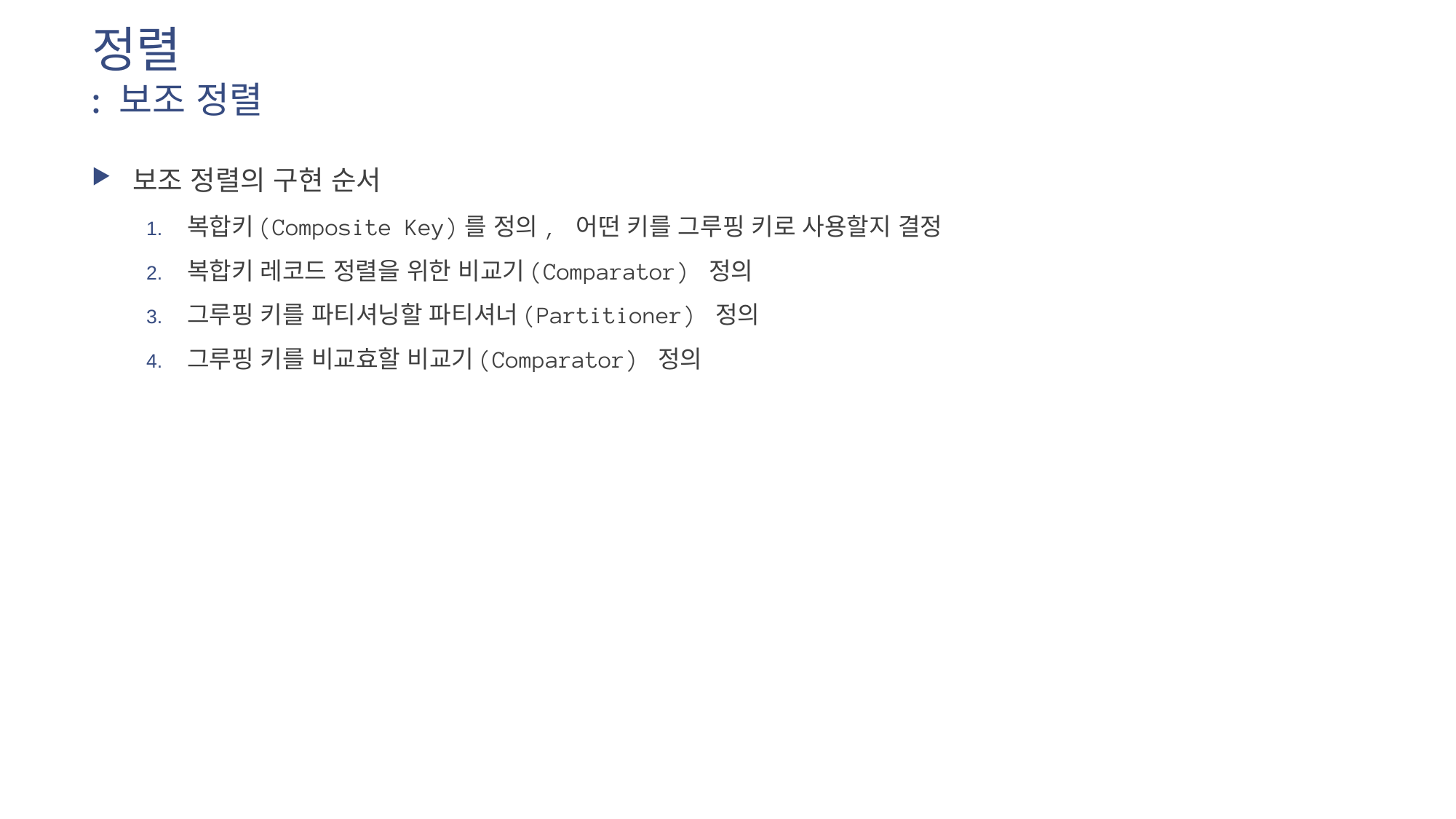

# 정렬 : 보조 정렬
보조 정렬의 구현 순서
복합키(Composite Key)를 정의, 어떤 키를 그루핑 키로 사용할지 결정
복합키 레코드 정렬을 위한 비교기(Comparator) 정의
그루핑 키를 파티셔닝할 파티셔너(Partitioner) 정의
그루핑 키를 비교효할 비교기(Comparator) 정의